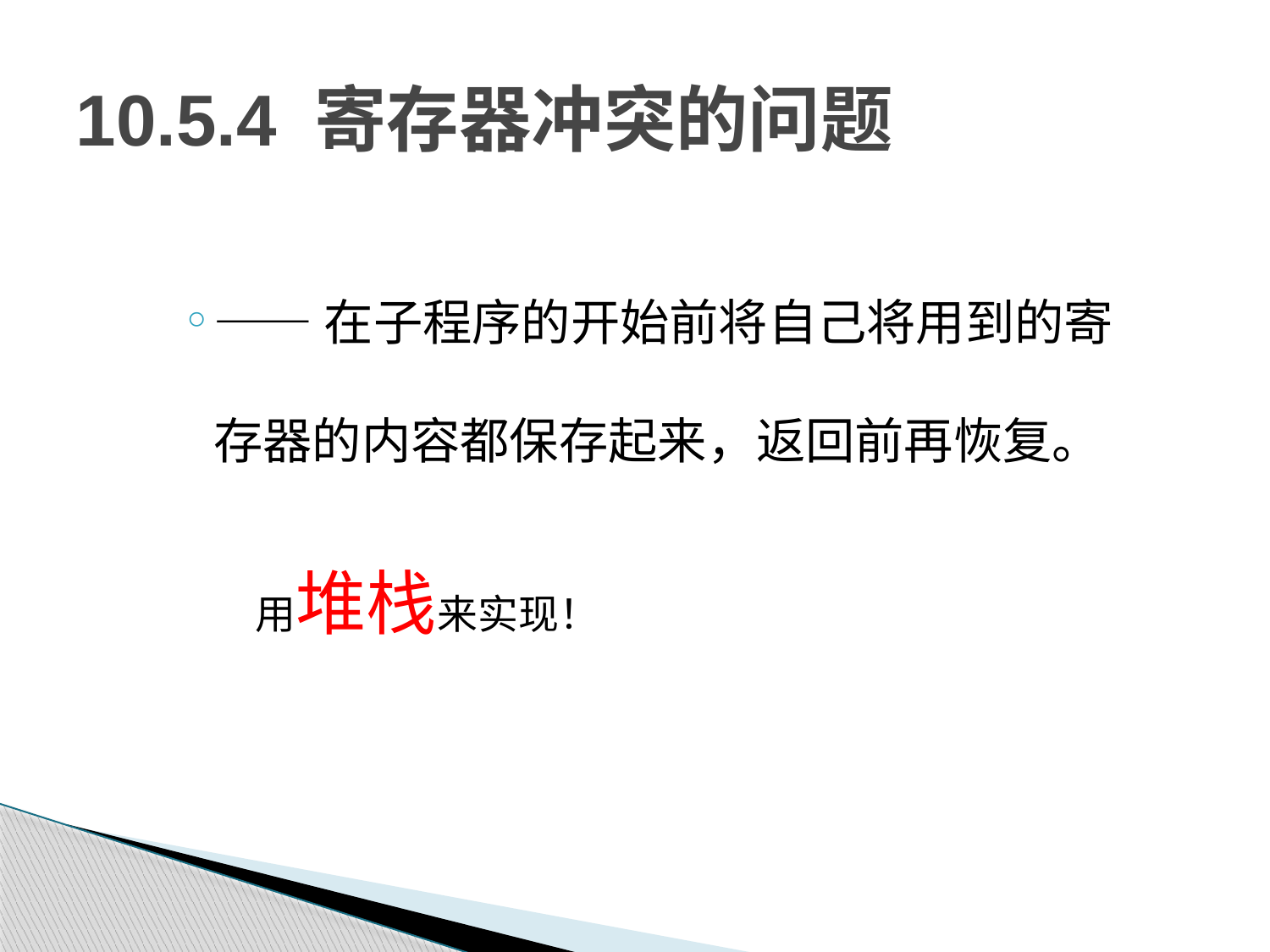

# 10.5.4 寄存器冲突的问题
——在子程序的开始前将自己将用到的寄存器的内容都保存起来，返回前再恢复。
       用堆栈来实现！